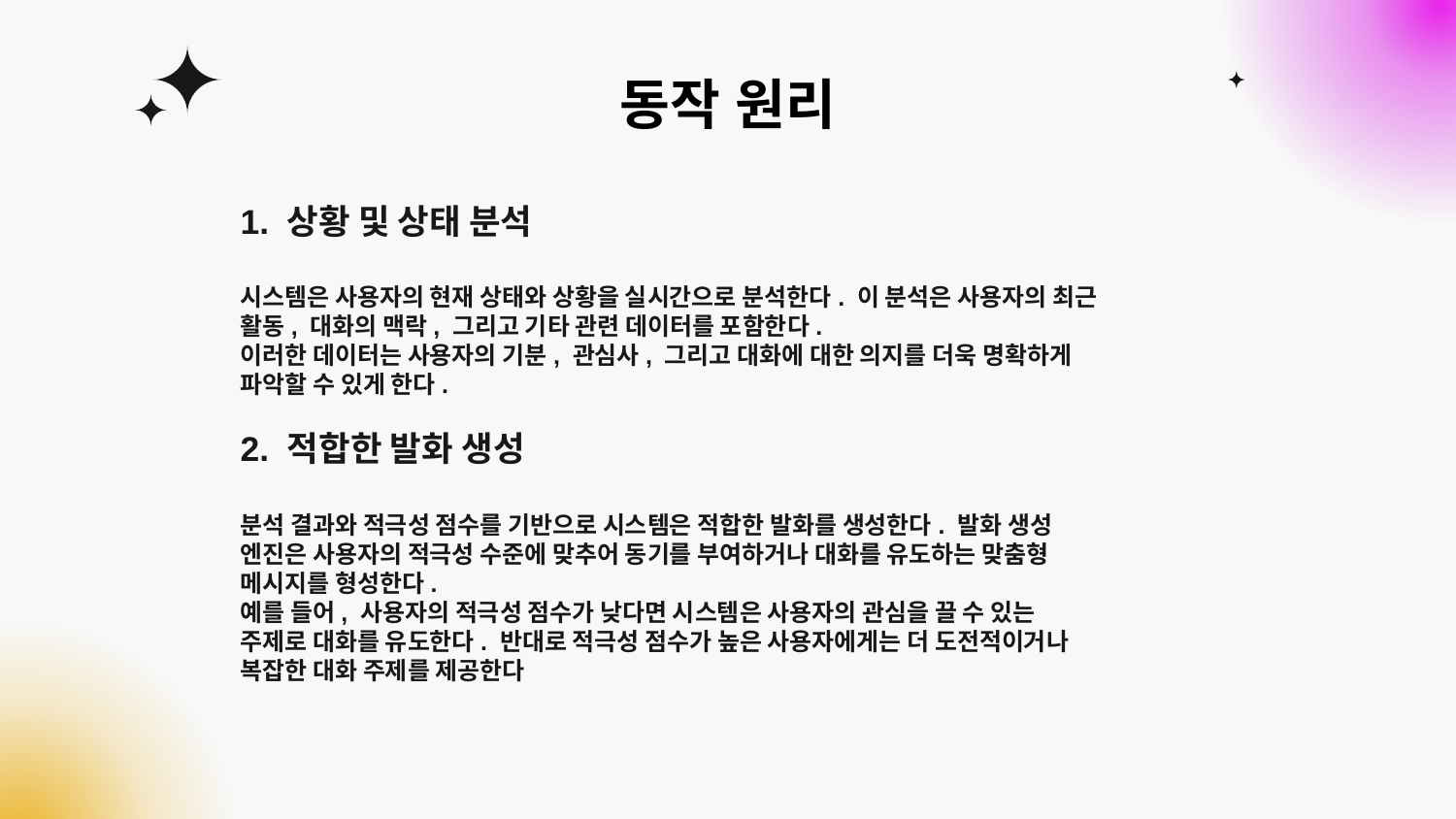

# 동작 원리

1. 상황 및 상태 분석

시스템은 사용자의 현재 상태와 상황을 실시간으로 분석한다. 이 분석은 사용자의 최근
활동, 대화의 맥락, 그리고 기타 관련 데이터를 포함한다.
이러한 데이터는 사용자의 기분, 관심사, 그리고 대화에 대한 의지를 더욱 명확하게
파악할 수 있게 한다.

2. 적합한 발화 생성

분석 결과와 적극성 점수를 기반으로 시스템은 적합한 발화를 생성한다. 발화 생성
엔진은 사용자의 적극성 수준에 맞추어 동기를 부여하거나 대화를 유도하는 맞춤형
메시지를 형성한다.
예를 들어, 사용자의 적극성 점수가 낮다면 시스템은 사용자의 관심을 끌 수 있는
주제로 대화를 유도한다. 반대로 적극성 점수가 높은 사용자에게는 더 도전적이거나
복잡한 대화 주제를 제공한다